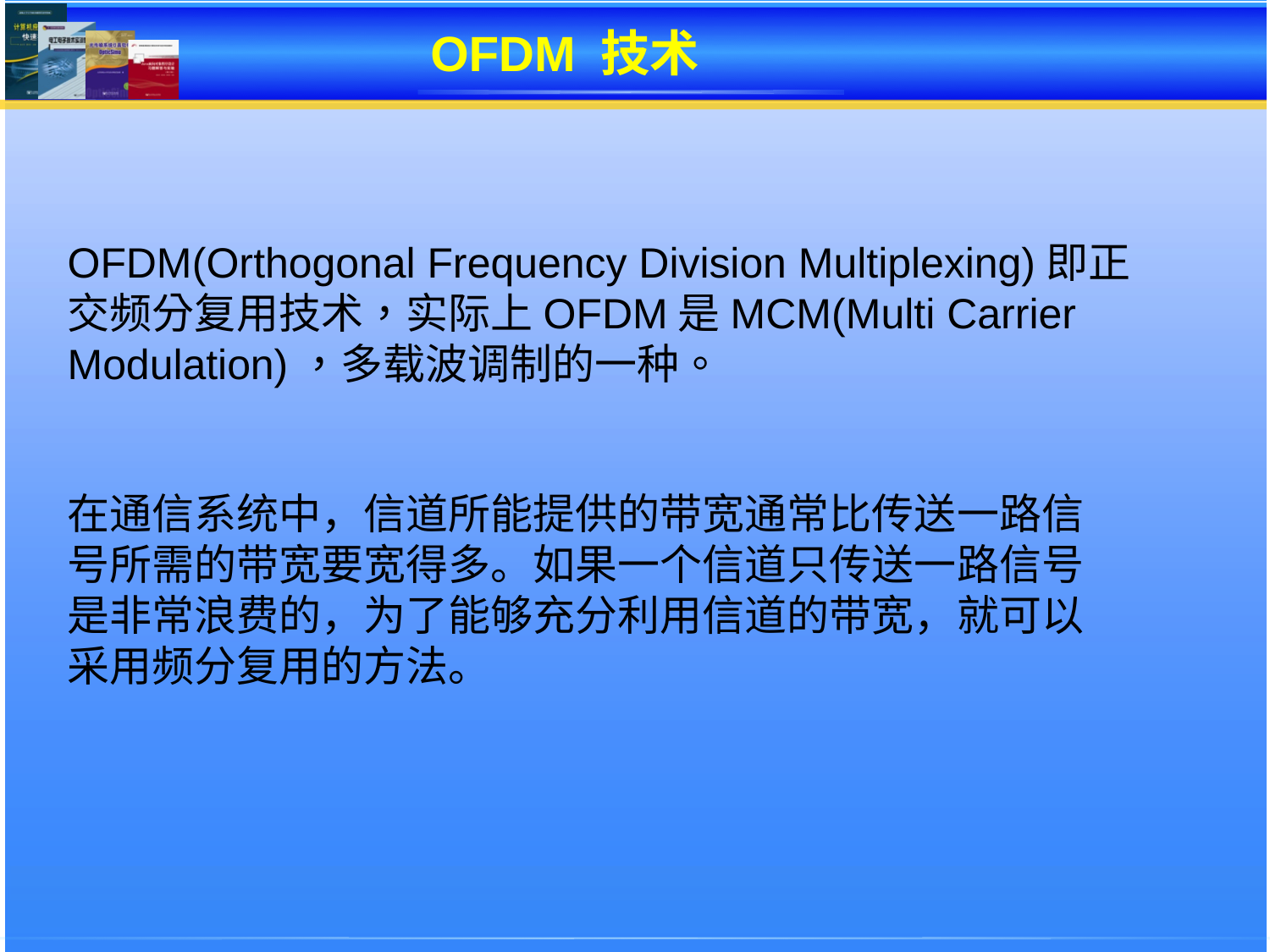

OFDM 技术
OFDM(Orthogonal Frequency Division Multiplexing)即正交频分复用技术，实际上OFDM是MCM(Multi Carrier Modulation)，多载波调制的一种。
在通信系统中，信道所能提供的带宽通常比传送一路信号所需的带宽要宽得多。如果一个信道只传送一路信号是非常浪费的，为了能够充分利用信道的带宽，就可以采用频分复用的方法。